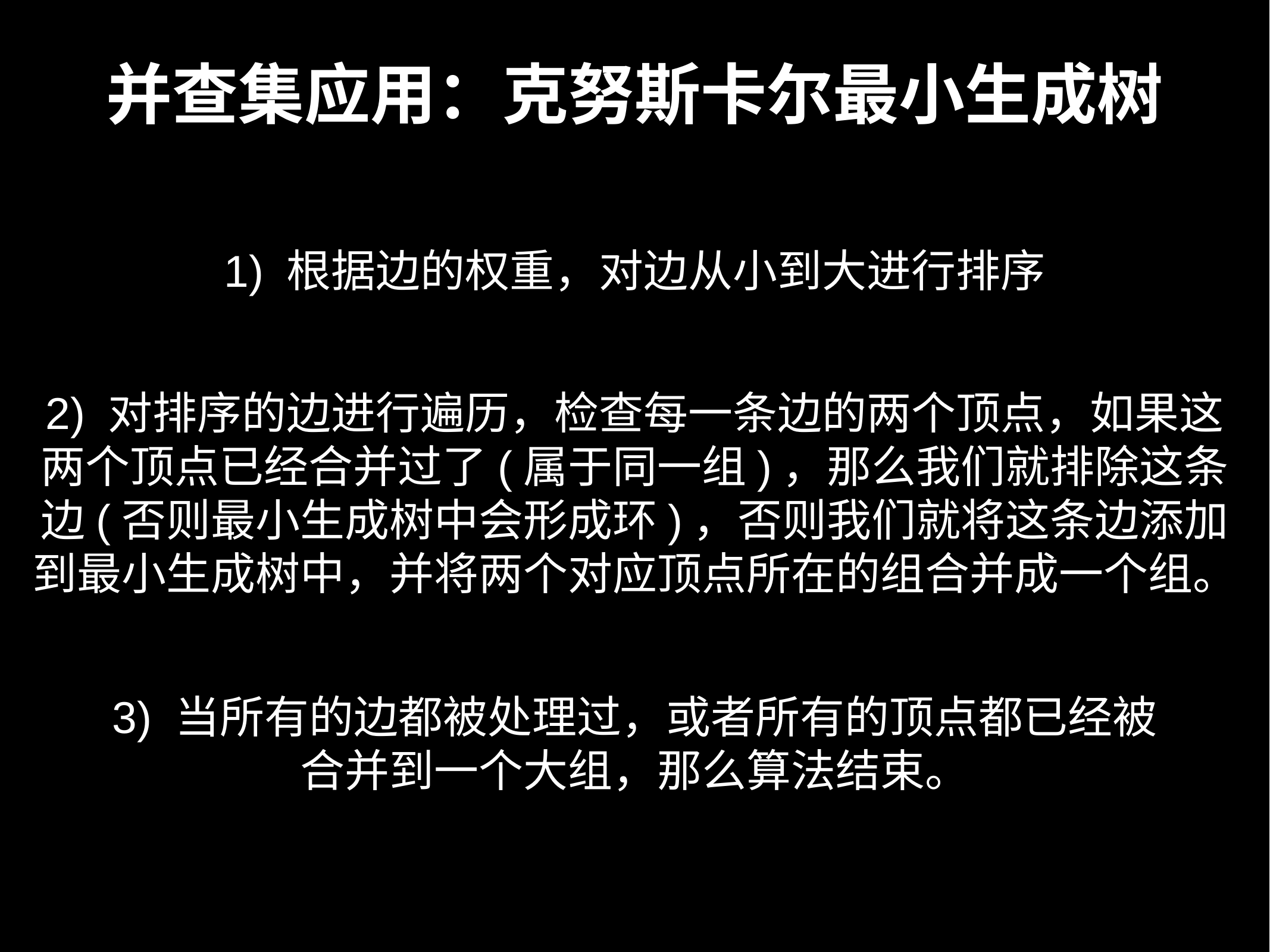

# 并查集应用：克努斯卡尔最小生成树
1) 根据边的权重，对边从小到大进行排序
2) 对排序的边进行遍历，检查每一条边的两个顶点，如果这两个顶点已经合并过了(属于同一组)，那么我们就排除这条边(否则最小生成树中会形成环)，否则我们就将这条边添加到最小生成树中，并将两个对应顶点所在的组合并成一个组。
3) 当所有的边都被处理过，或者所有的顶点都已经被合并到一个大组，那么算法结束。